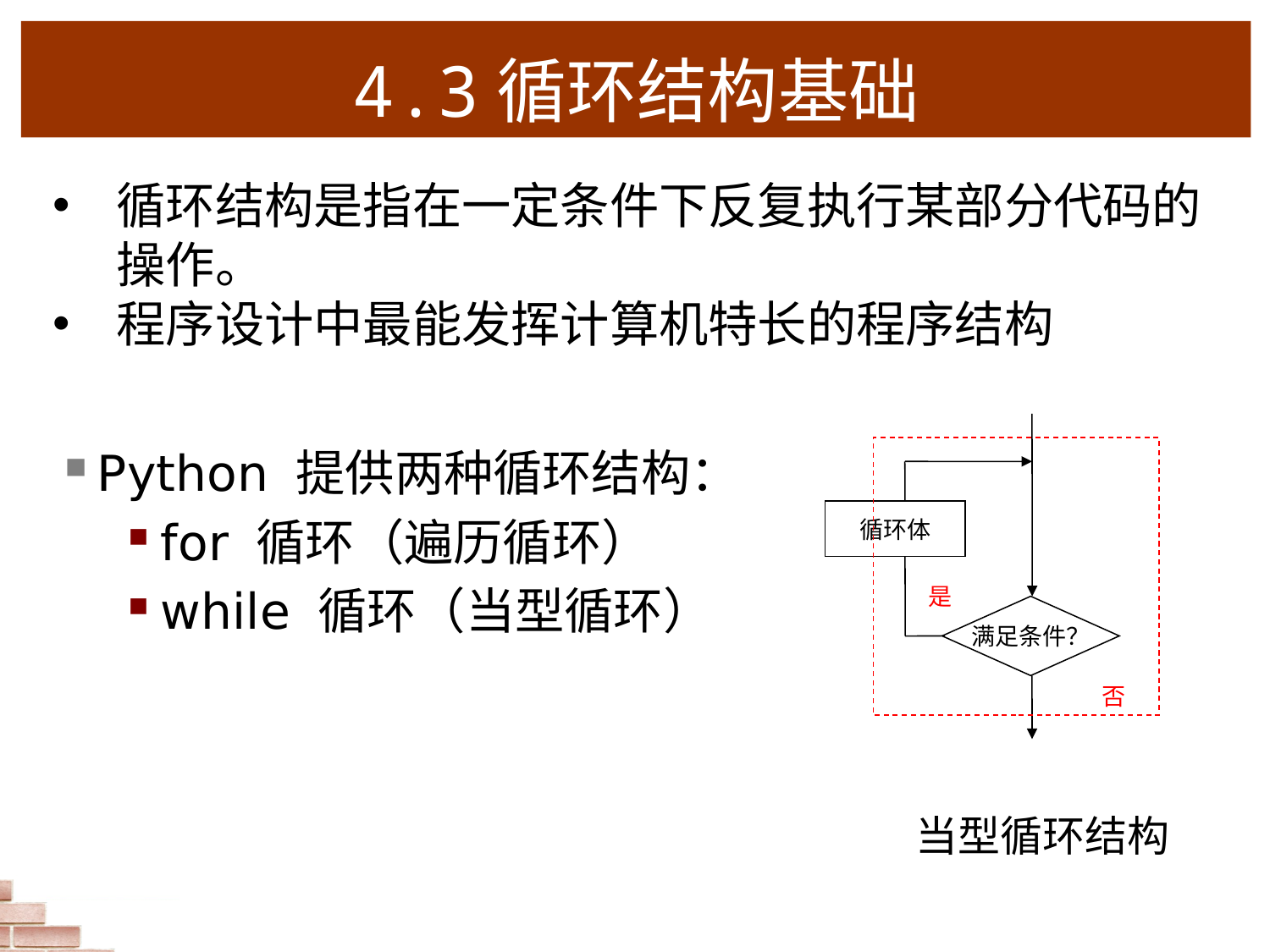

4.3循环结构基础
循环结构是指在一定条件下反复执行某部分代码的操作。
程序设计中最能发挥计算机特长的程序结构

循环体

是
满足条件？

否
Python 提供两种循环结构：
for 循环（遍历循环）
while 循环（当型循环）
当型循环结构